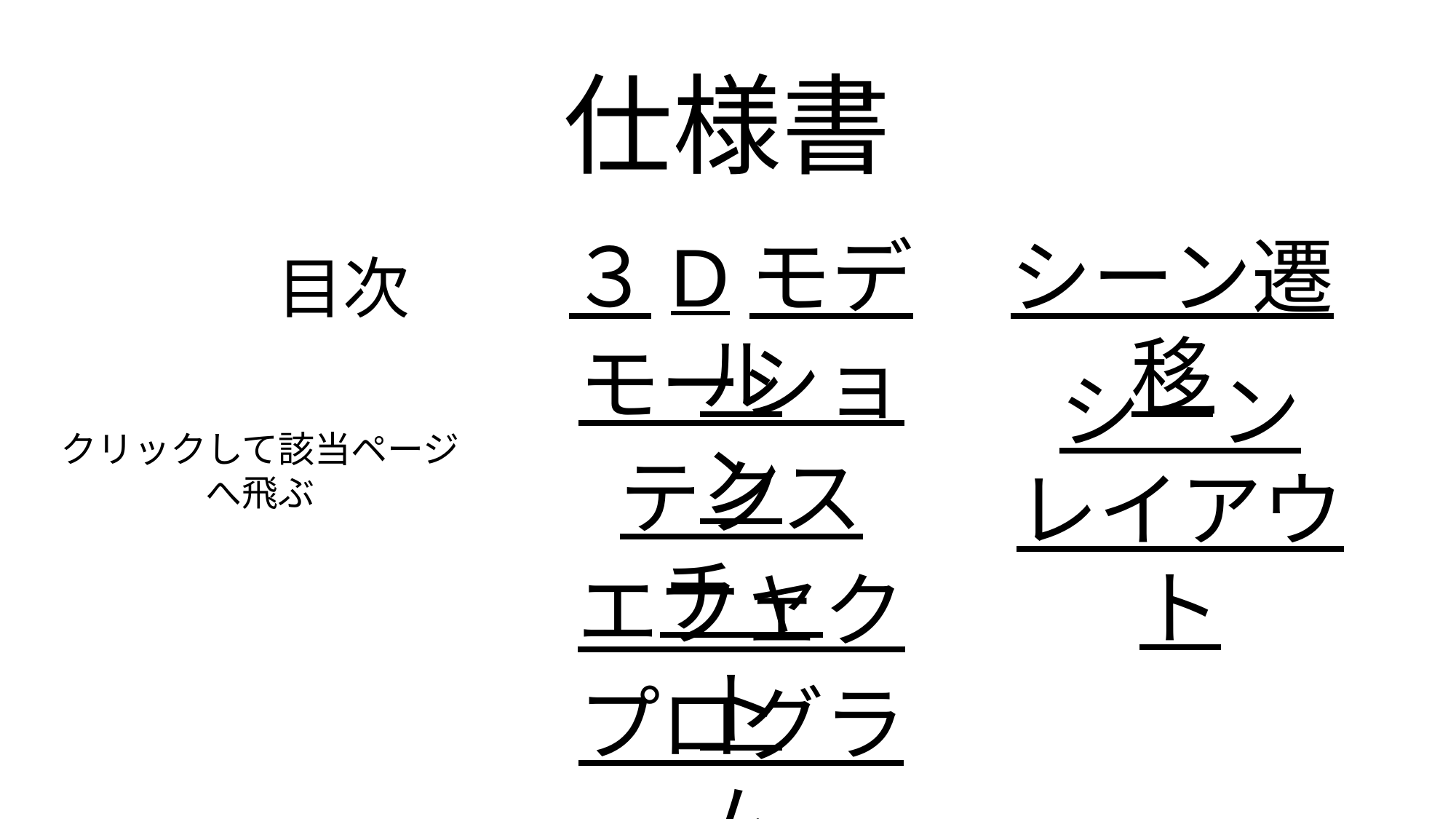

仕様書
３Dモデル
シーン遷移
目次
モーション
シーン
レイアウト
クリックして該当ページへ飛ぶ
テクスチャ
エフェクト
プログラム